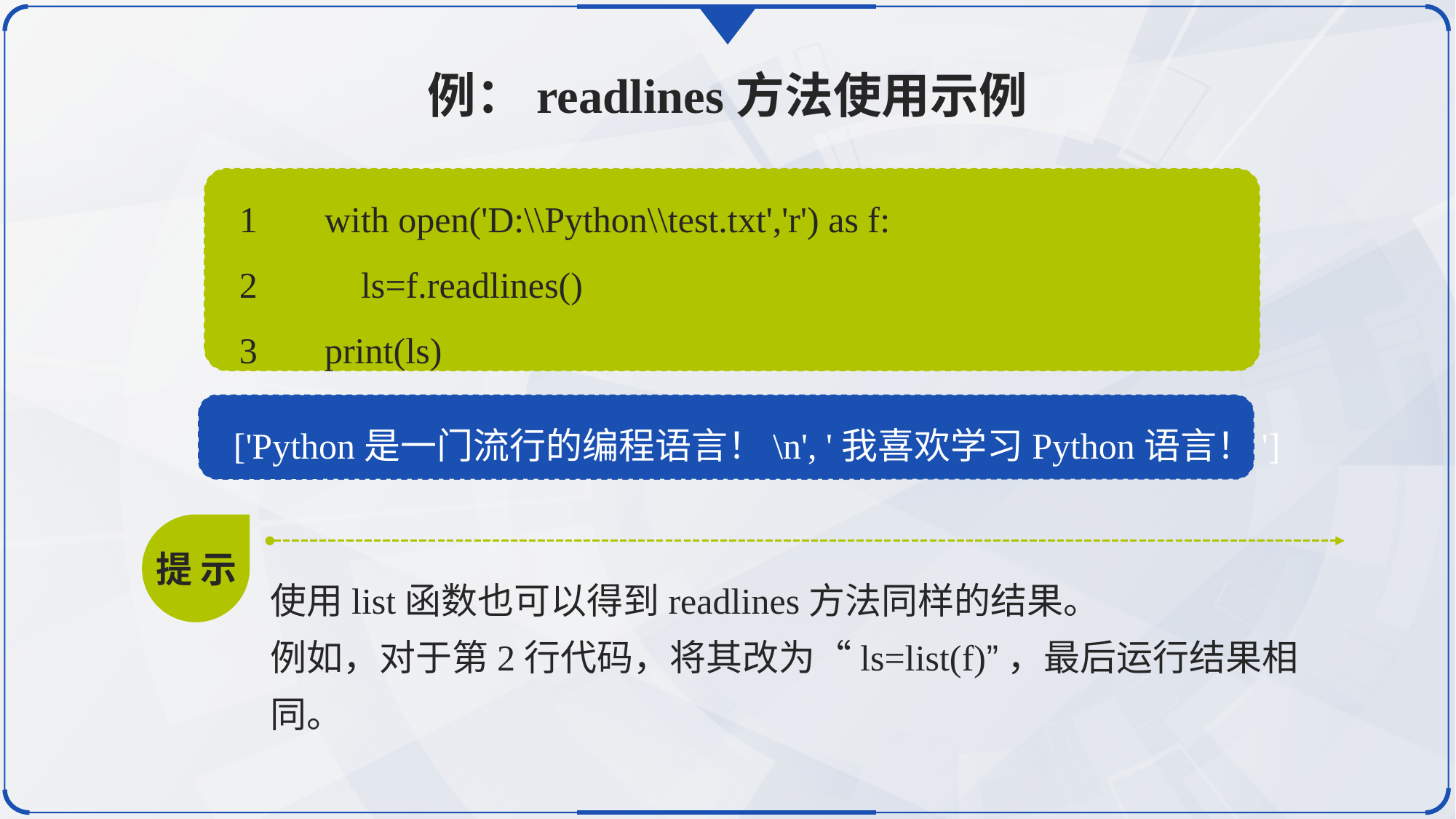

例：readlines方法使用示例
1	with open('D:\\Python\\test.txt','r') as f:
2	    ls=f.readlines()
3	print(ls)

['Python是一门流行的编程语言！\n', '我喜欢学习Python语言！']

提 示
使用list函数也可以得到readlines方法同样的结果。
例如，对于第2行代码，将其改为“ls=list(f)”，最后运行结果相同。